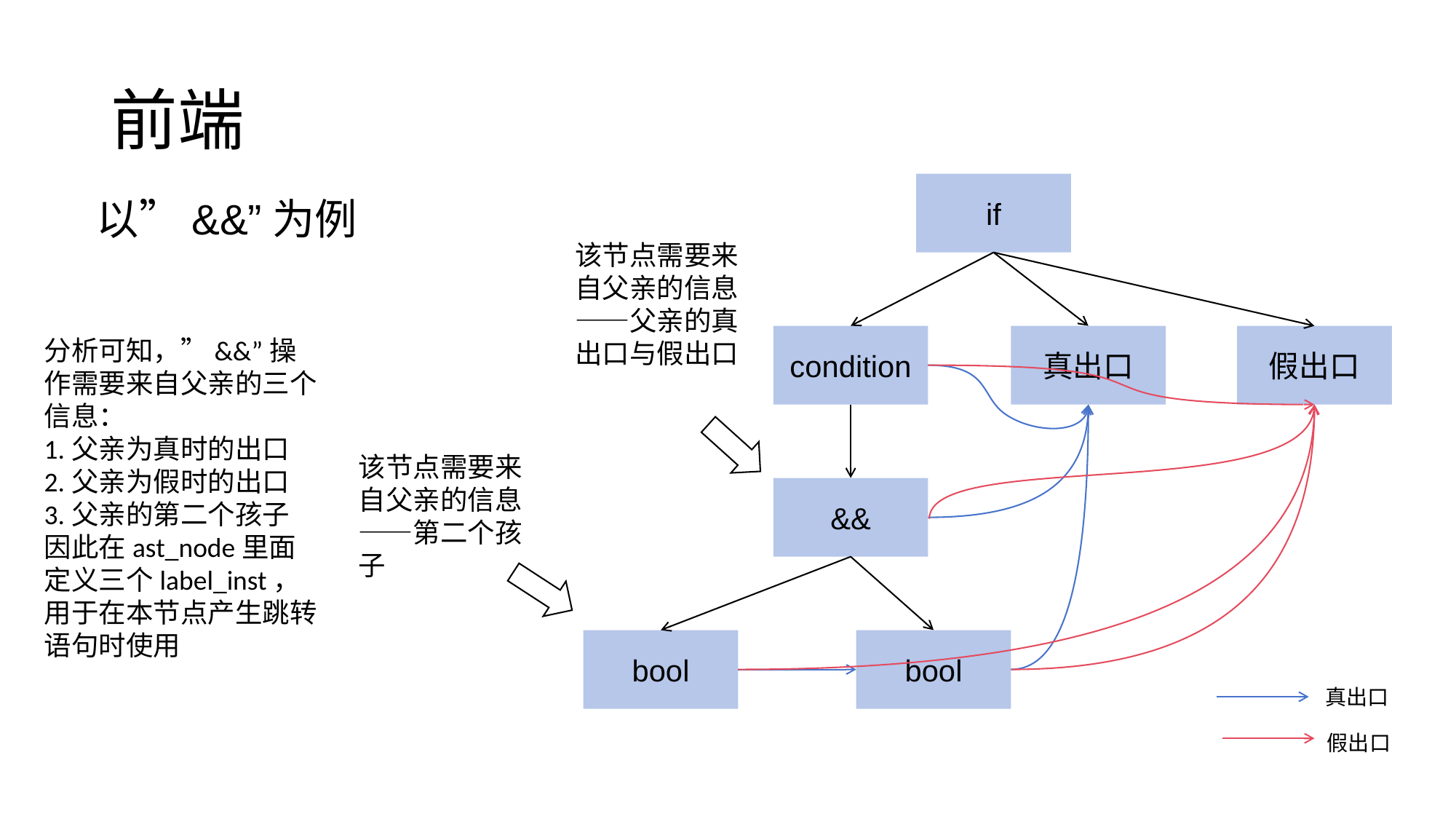

# 前端
if
以”&&”为例
该节点需要来自父亲的信息——父亲的真出口与假出口
condition
真出口
假出口
分析可知，”&&”操作需要来自父亲的三个信息：
1.父亲为真时的出口
2.父亲为假时的出口
3.父亲的第二个孩子
因此在ast_node里面定义三个label_inst，用于在本节点产生跳转语句时使用

该节点需要来自父亲的信息——第二个孩子
&&

bool
bool
真出口
假出口